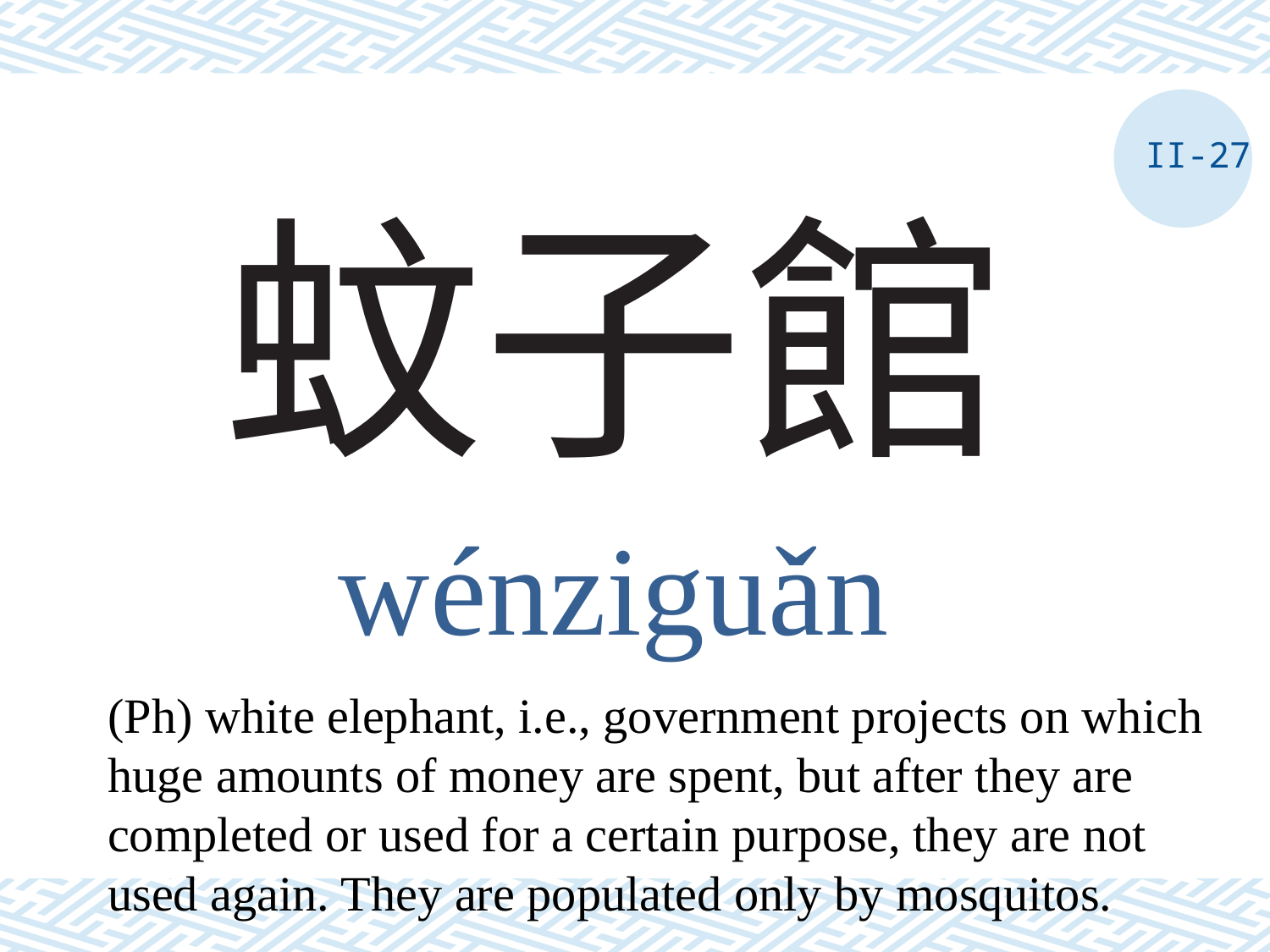

II-27

# 蚊子館
wénziguǎn
(Ph) white elephant, i.e., government projects on which huge amounts of money are spent, but after they are completed or used for a certain purpose, they are not used again. They are populated only by mosquitos.